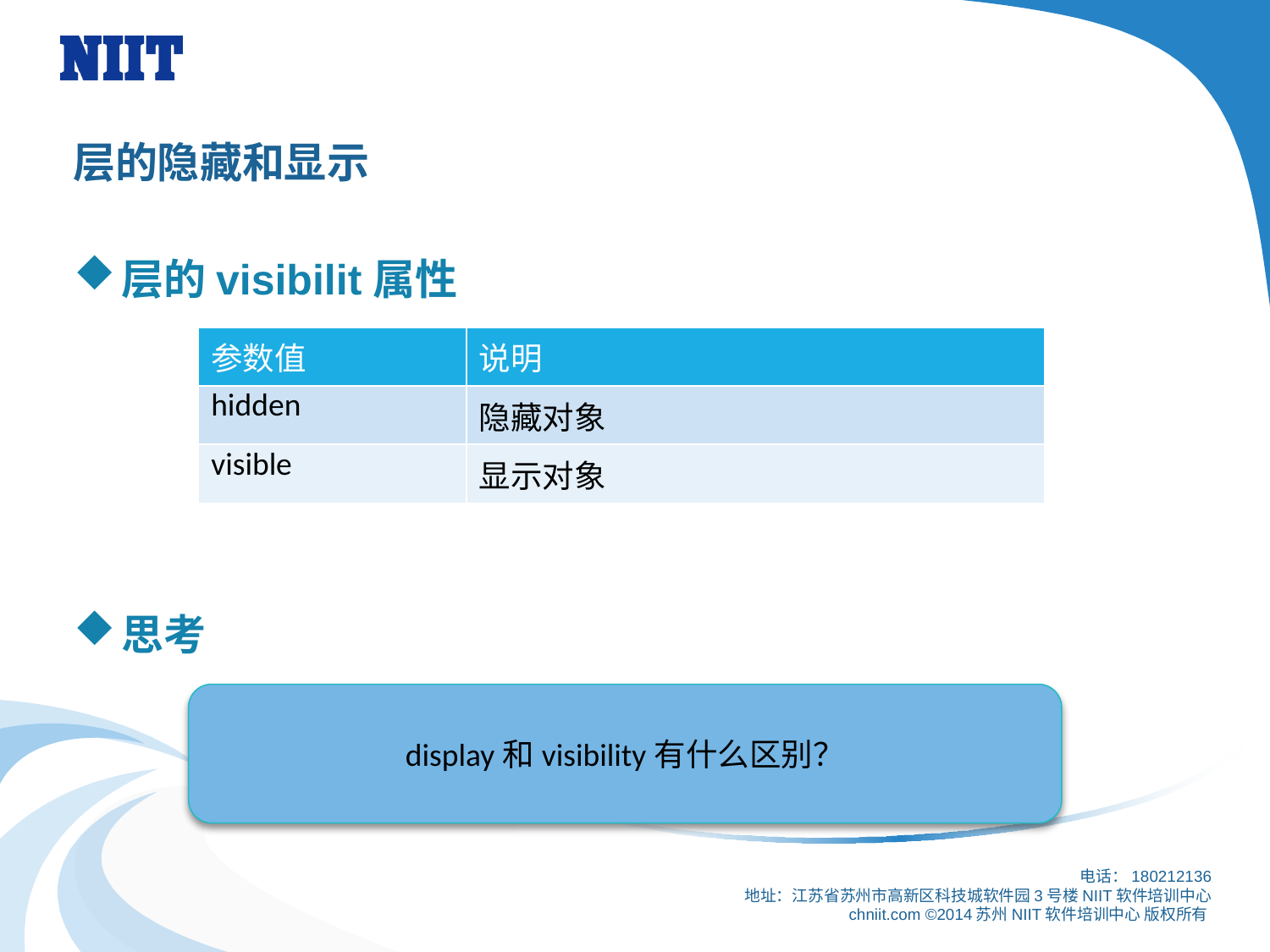

# 层的隐藏和显示
层的visibilit属性

思考
| 参数值 | 说明 |
| --- | --- |
| hidden | 隐藏对象 |
| visible | 显示对象 |
display和visibility有什么区别？